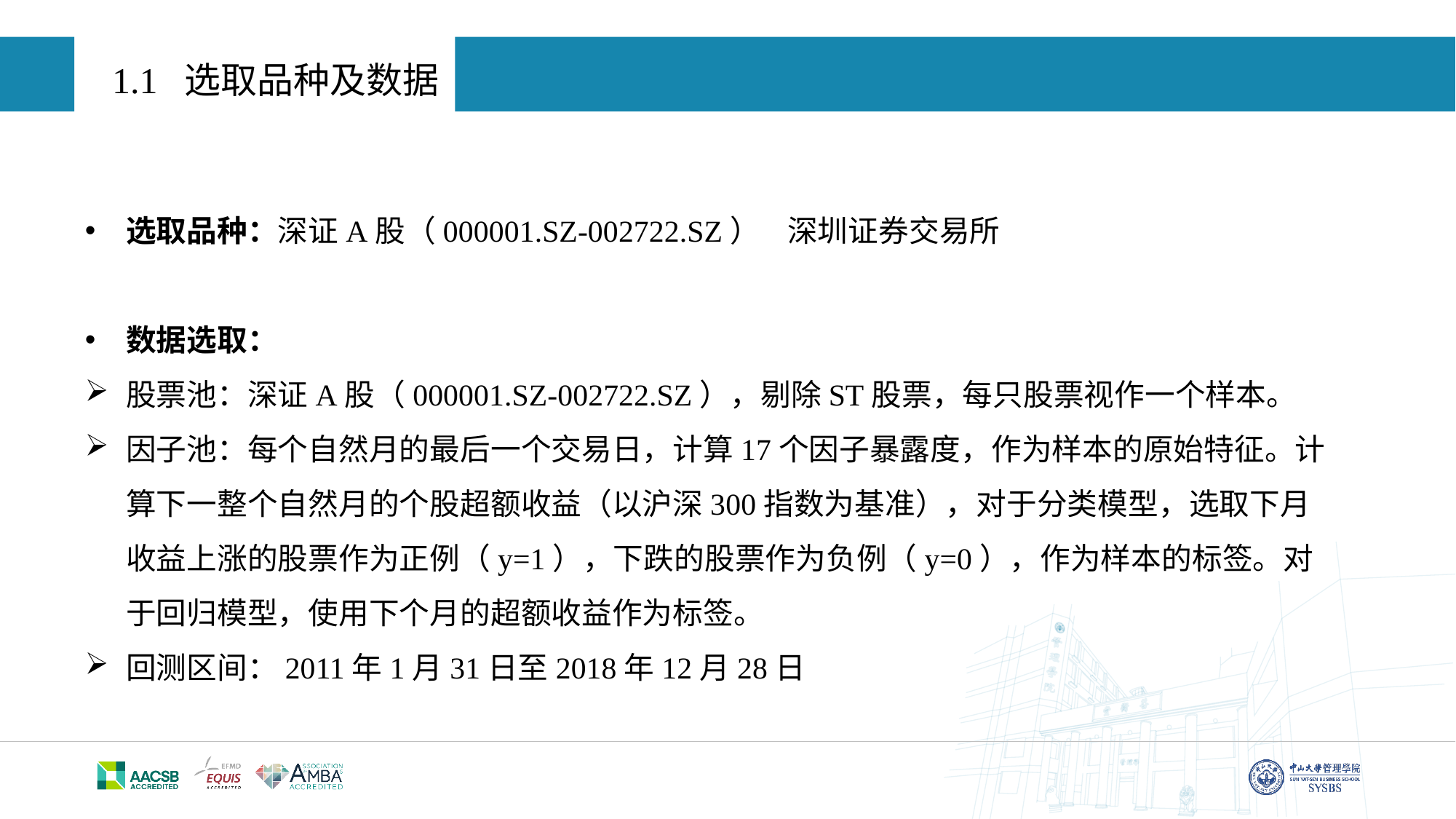

1.1  选取品种及数据
选取品种：深证A股（000001.SZ-002722.SZ）    深圳证券交易所

数据选取：
股票池：深证A股（000001.SZ-002722.SZ），剔除ST股票，每只股票视作一个样本。
因子池：每个自然月的最后一个交易日，计算17个因子暴露度，作为样本的原始特征。计算下一整个自然月的个股超额收益（以沪深300指数为基准），对于分类模型，选取下月收益上涨的股票作为正例（y=1），下跌的股票作为负例（y=0），作为样本的标签。对于回归模型，使用下个月的超额收益作为标签。
回测区间：2011年1月31日至2018年12月28日